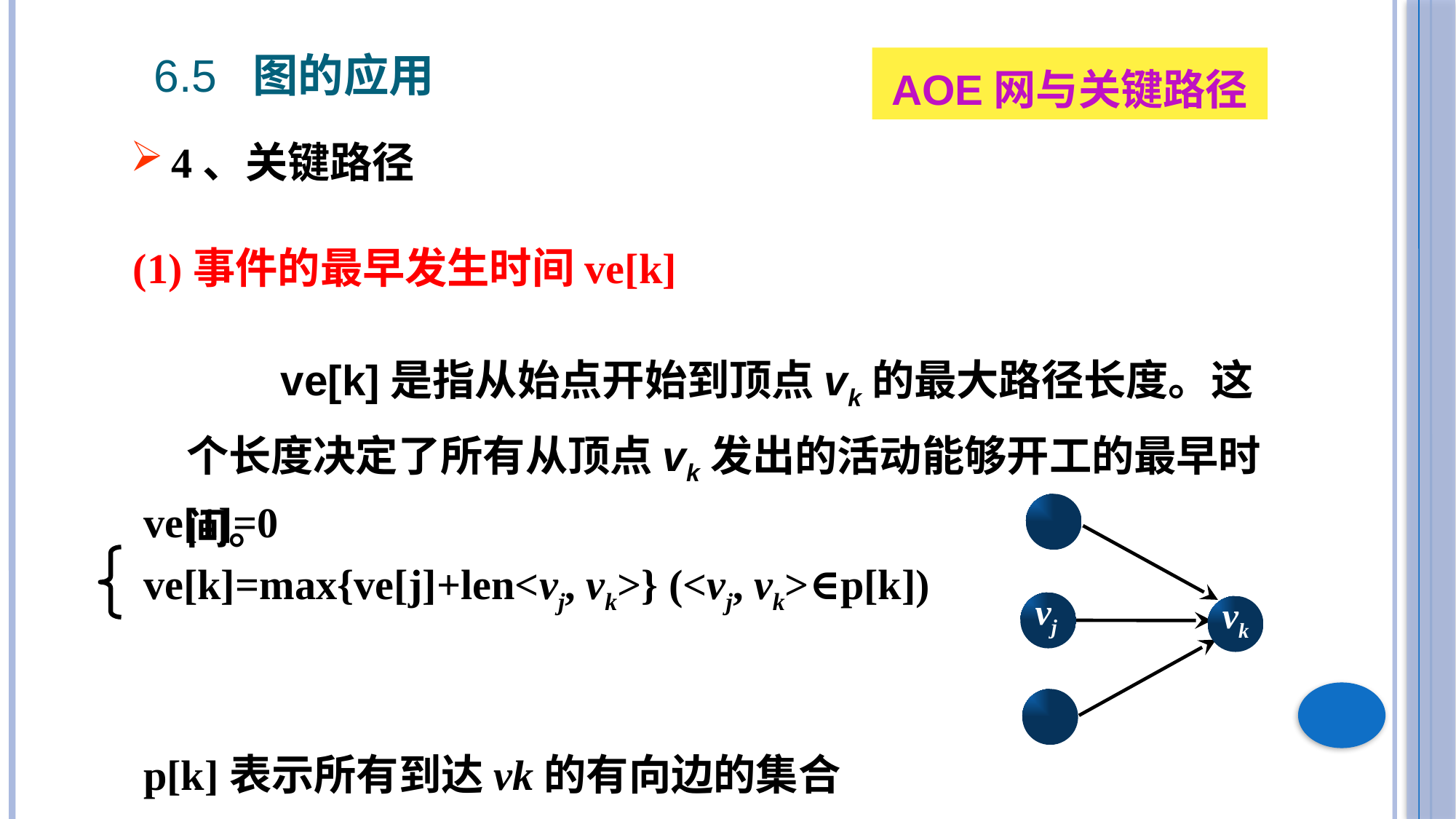

6.5  图的应用
AOE网与关键路径
4、关键路径

(1)事件的最早发生时间ve[k]
        ve[k]是指从始点开始到顶点vk的最大路径长度。这个长度决定了所有从顶点vk发出的活动能够开工的最早时间。

vj
vk

ve[1]=0
ve[k]=max{ve[j]+len<vj, vk>} (<vj, vk>∈p[k])

p[k]表示所有到达vk的有向边的集合